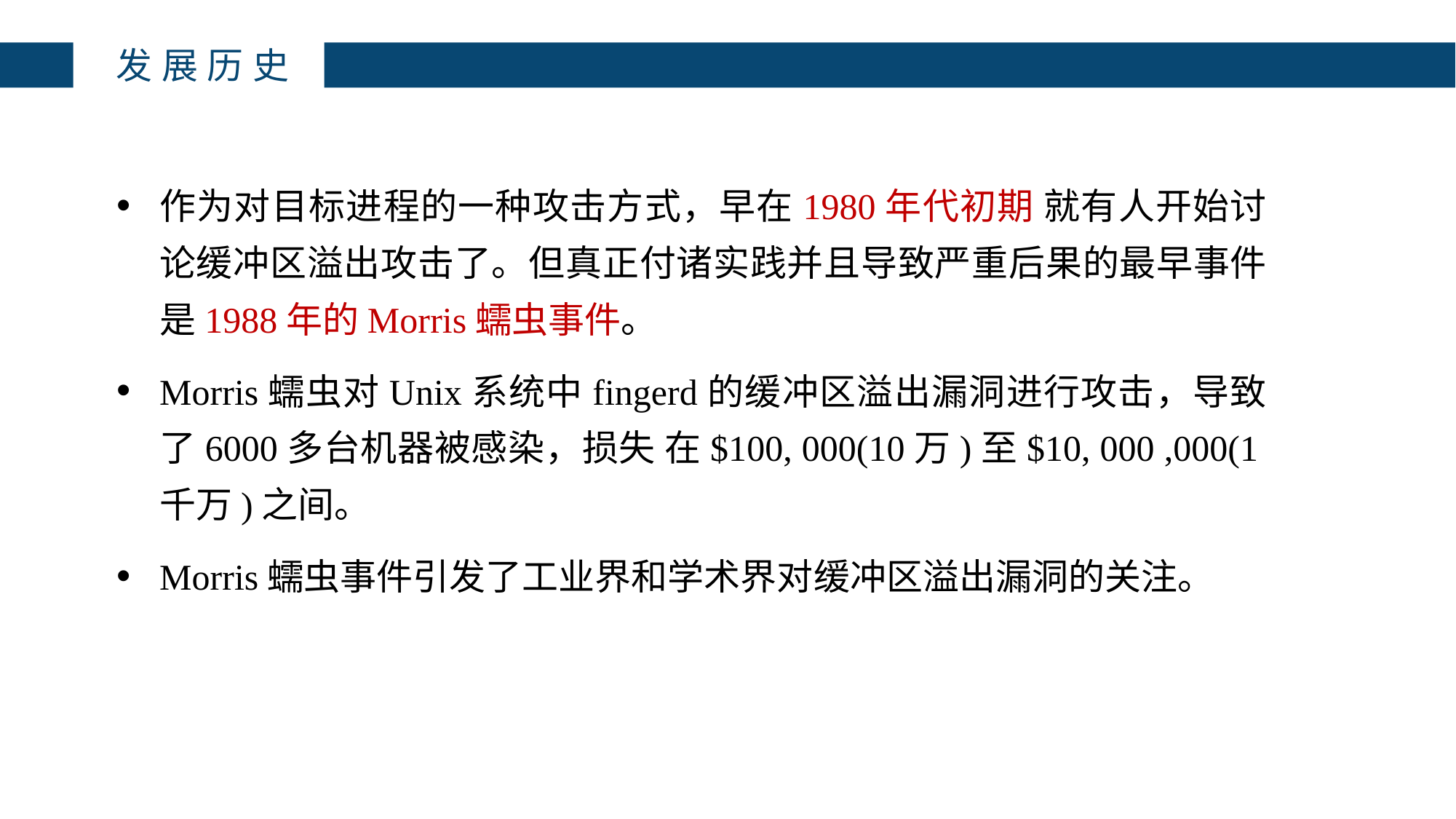

发展历史

作为对目标进程的一种攻击方式，早在1980年代初期 就有人开始讨论缓冲区溢出攻击了。但真正付诸实践并且导致严重后果的最早事件是1988年的Morris蠕虫事件。
Morris蠕虫对Unix系统中fingerd的缓冲区溢出漏洞进行攻击，导致了6000多台机器被感染，损失 在$100, 000(10万)至$10, 000 ,000(1千万)之间。
Morris蠕虫事件引发了工业界和学术界对缓冲区溢出漏洞的关注。